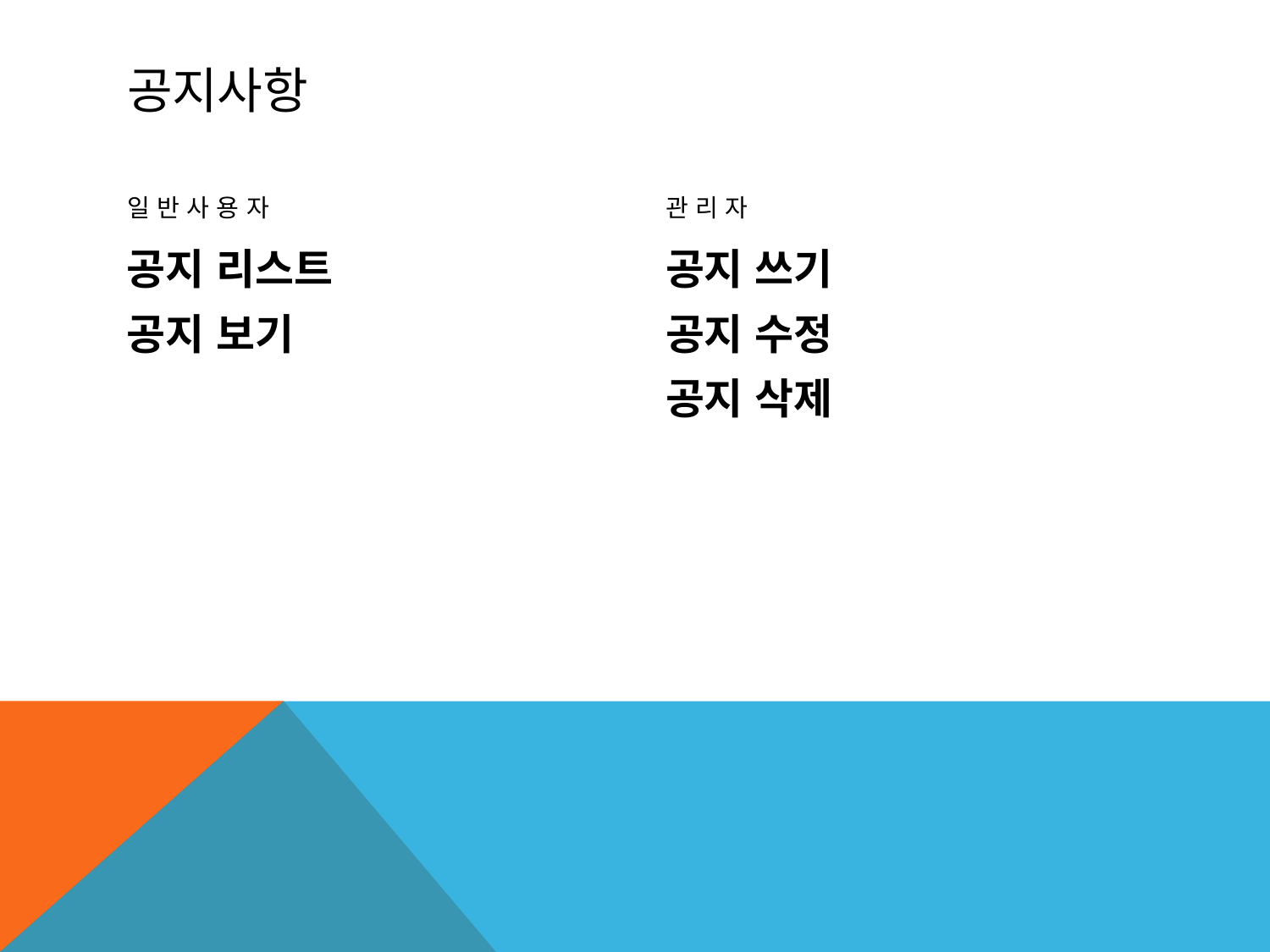

# 공지사항
일반사용자
관리자
공지 리스트
공지 보기
공지 쓰기
공지 수정
공지 삭제